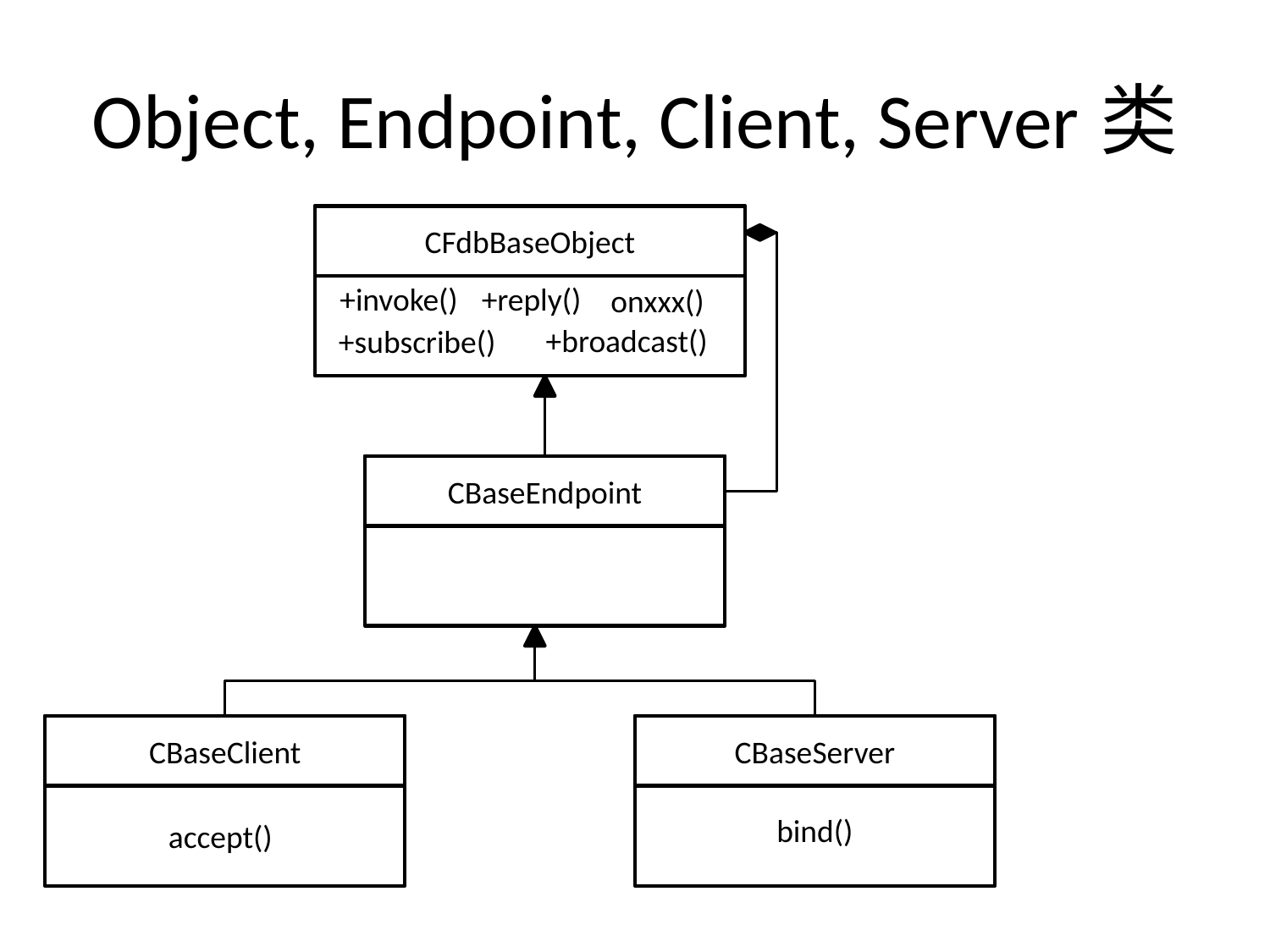

# Object, Endpoint, Client, Server类

CFdbBaseObject

+invoke()
+reply()
onxxx()
+broadcast()
+subscribe()

CBaseEndpoint

CBaseClient

CBaseServer
bind()
accept()